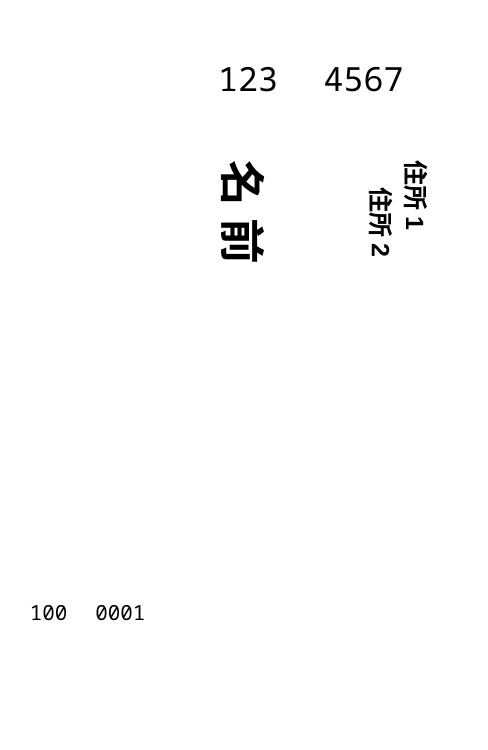

4567
123
名前
住所1
住所2
100
0001